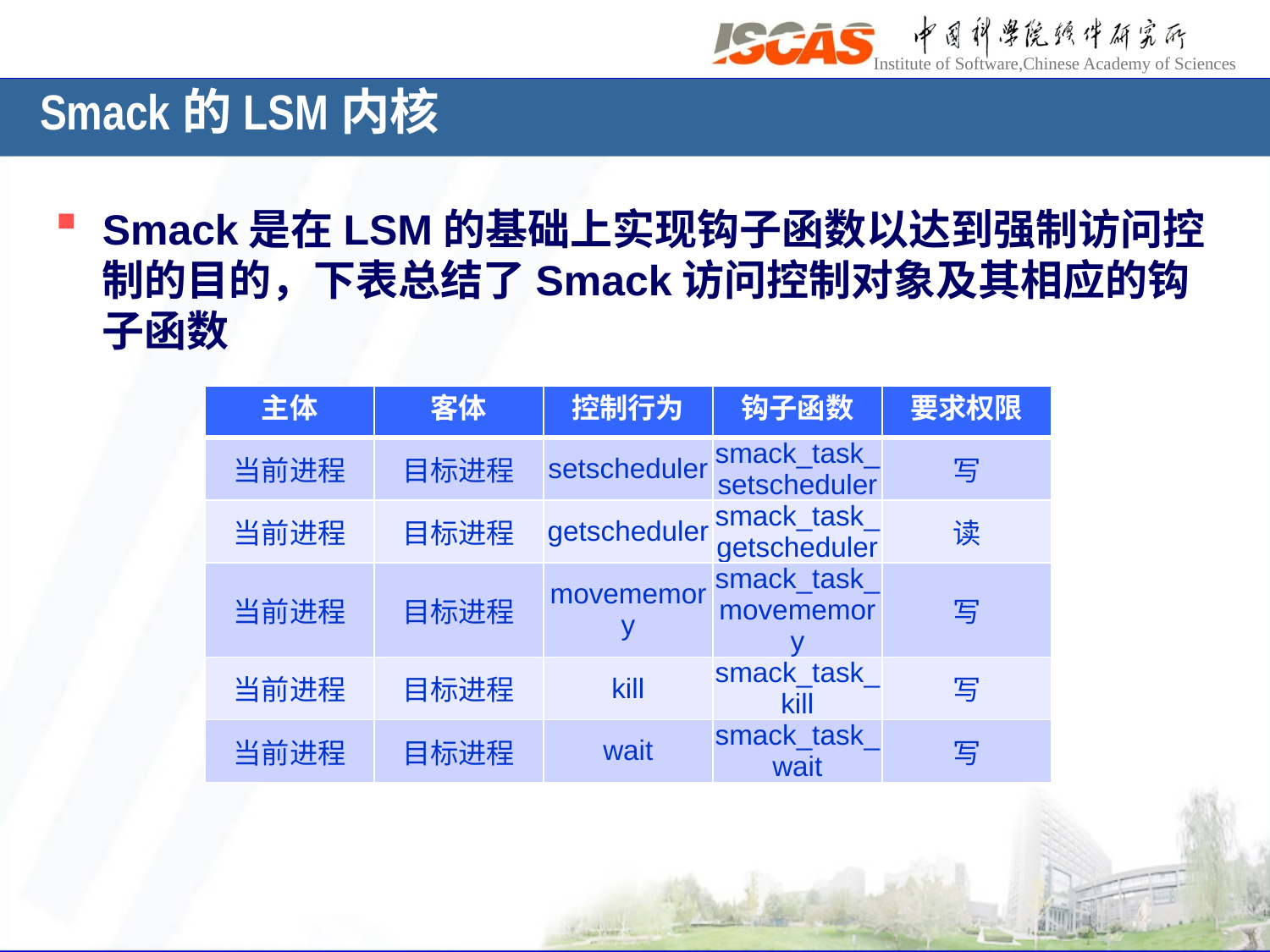

# Smack的LSM内核
Smack是在LSM的基础上实现钩子函数以达到强制访问控制的目的，下表总结了Smack访问控制对象及其相应的钩子函数

| 主体 | 客体 | 控制行为 | 钩子函数 | 要求权限 |
| --- | --- | --- | --- | --- |
| 当前进程 | 目标进程 | setscheduler | smack\_task\_setscheduler | 写 |
| 当前进程 | 目标进程 | getscheduler | smack\_task\_getscheduler | 读 |
| 当前进程 | 目标进程 | movememory | smack\_task\_movememory | 写 |
| 当前进程 | 目标进程 | kill | smack\_task\_kill | 写 |
| 当前进程 | 目标进程 | wait | smack\_task\_wait | 写 |